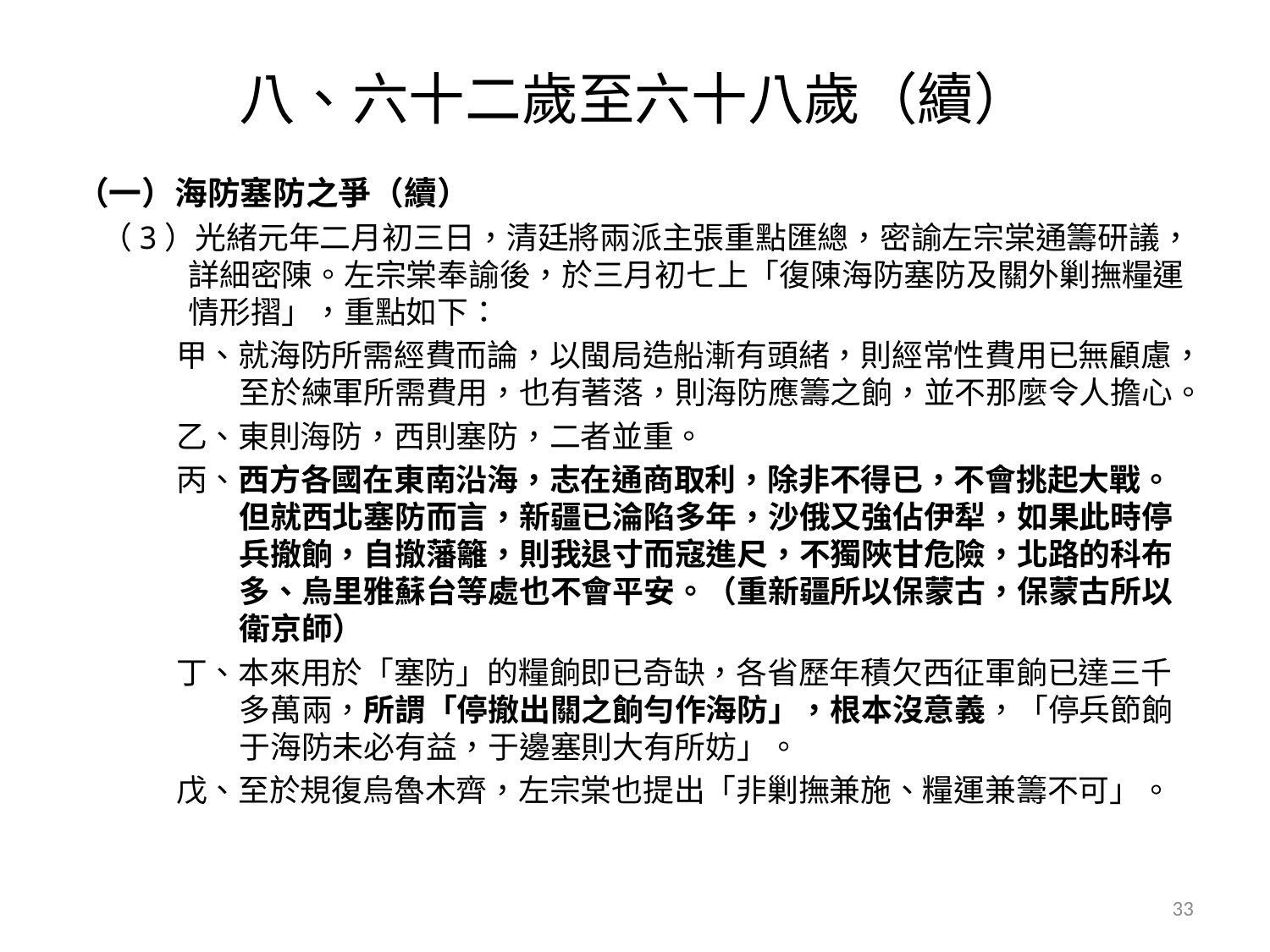

# 八、六十二歲至六十八歲（續）
（一）海防塞防之爭（續）
（3）光緒元年二月初三日，清廷將兩派主張重點匯總，密諭左宗棠通籌研議，詳細密陳。左宗棠奉諭後，於三月初七上「復陳海防塞防及關外剿撫糧運情形摺」，重點如下：
甲、就海防所需經費而論，以閩局造船漸有頭緒，則經常性費用已無顧慮，至於練軍所需費用，也有著落，則海防應籌之餉，並不那麼令人擔心。
乙、東則海防，西則塞防，二者並重。
丙、西方各國在東南沿海，志在通商取利，除非不得已，不會挑起大戰。但就西北塞防而言，新疆已淪陷多年，沙俄又強佔伊犁，如果此時停兵撤餉，自撤藩籬，則我退寸而寇進尺，不獨陜甘危險，北路的科布多、烏里雅蘇台等處也不會平安。（重新疆所以保蒙古，保蒙古所以衛京師）
丁、本來用於「塞防」的糧餉即已奇缺，各省歷年積欠西征軍餉已達三千多萬兩，所謂「停撤出關之餉勻作海防」，根本沒意義，「停兵節餉于海防未必有益，于邊塞則大有所妨」。
戊、至於規復烏魯木齊，左宗棠也提出「非剿撫兼施、糧運兼籌不可」。

33